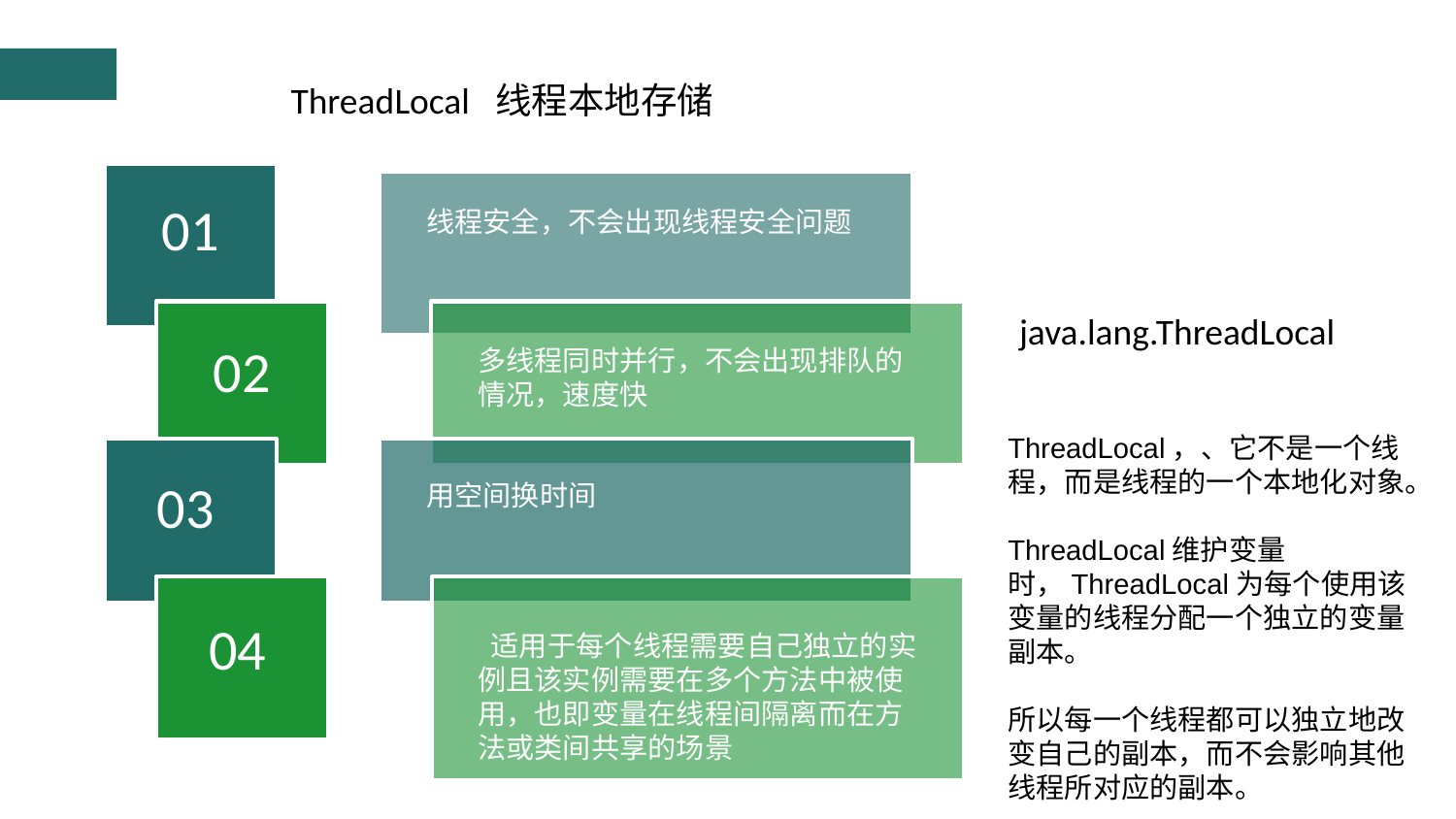

ThreadLocal  线程本地存储

01

线程安全，不会出现线程安全问题
java.lang.ThreadLocal

02

多线程同时并行，不会出现排队的情况，速度快
ThreadLocal，、它不是一个线程，而是线程的一个本地化对象。

ThreadLocal维护变量时，ThreadLocal为每个使用该变量的线程分配一个独立的变量副本。

所以每一个线程都可以独立地改变自己的副本，而不会影响其他线程所对应的副本。

03

用空间换时间

04

 适用于每个线程需要自己独立的实例且该实例需要在多个方法中被使用，也即变量在线程间隔离而在方法或类间共享的场景